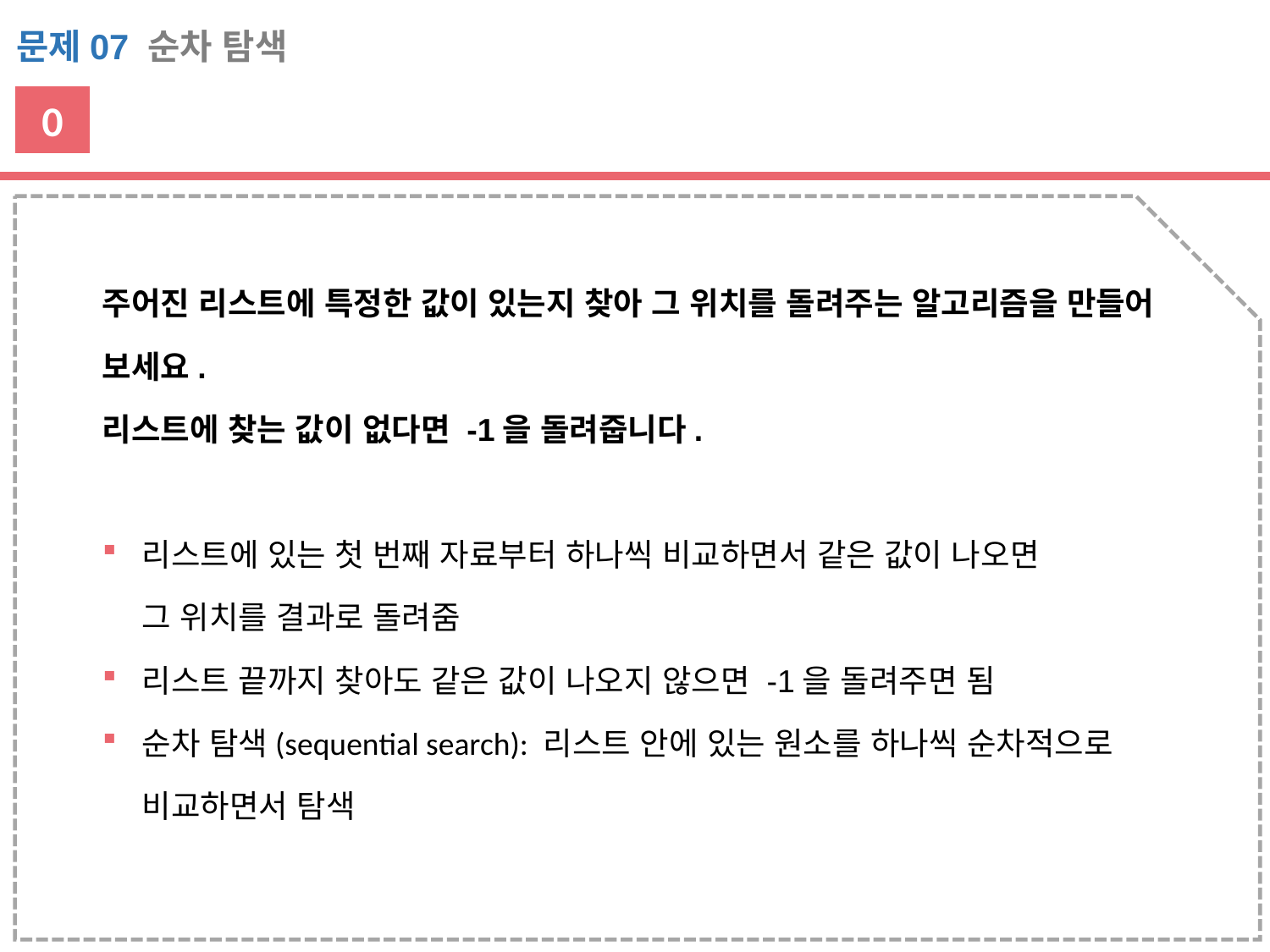

문제07 순차 탐색
0

주어진 리스트에 특정한 값이 있는지 찾아 그 위치를 돌려주는 알고리즘을 만들어 보세요.
리스트에 찾는 값이 없다면 -1을 돌려줍니다.

리스트에 있는 첫 번째 자료부터 하나씩 비교하면서 같은 값이 나오면
그 위치를 결과로 돌려줌
리스트 끝까지 찾아도 같은 값이 나오지 않으면 -1을 돌려주면 됨
순차 탐색(sequential search): 리스트 안에 있는 원소를 하나씩 순차적으로 비교하면서 탐색